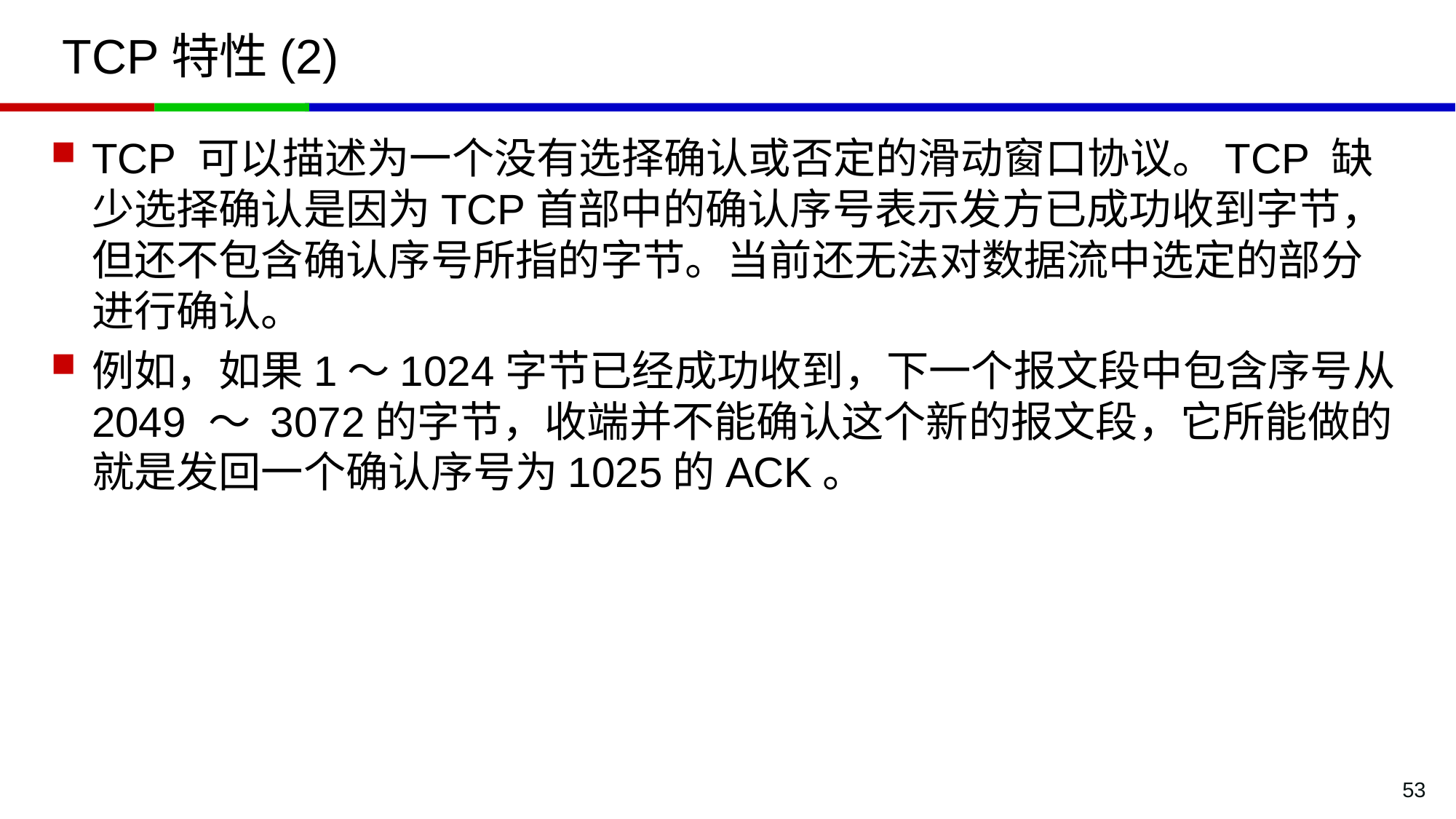

# TCP特性(2)
TCP 可以描述为一个没有选择确认或否定的滑动窗口协议。TCP 缺少选择确认是因为TCP首部中的确认序号表示发方已成功收到字节，但还不包含确认序号所指的字节。当前还无法对数据流中选定的部分进行确认。
例如，如果1～1024字节已经成功收到，下一个报文段中包含序号从2049 ～ 3072的字节，收端并不能确认这个新的报文段，它所能做的就是发回一个确认序号为1025的ACK。
53